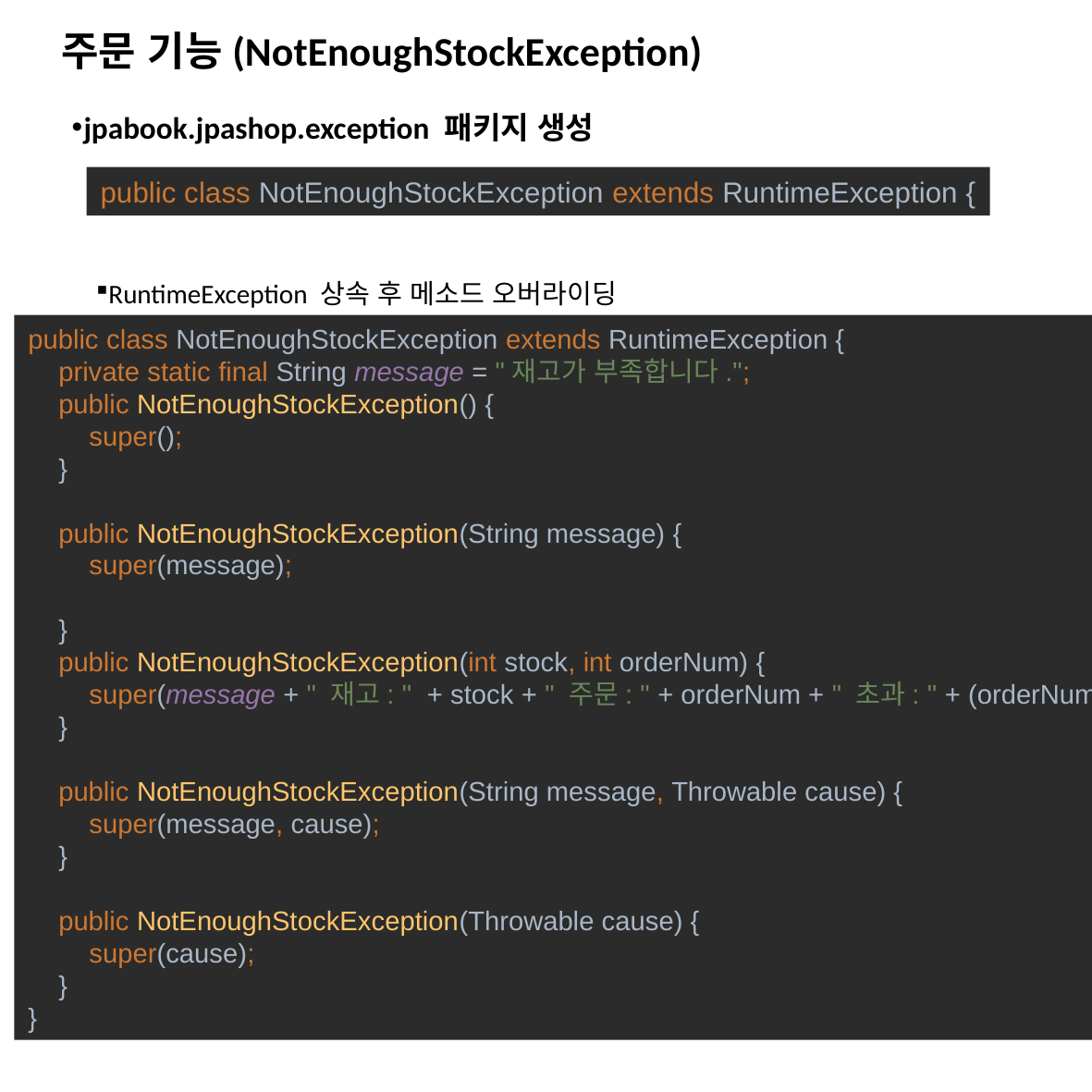

# 주문 기능(NotEnoughStockException)
jpabook.jpashop.exception 패키지 생성

RuntimeException 상속 후 메소드 오버라이딩

public class NotEnoughStockException extends RuntimeException {
public class NotEnoughStockException extends RuntimeException {
    private static final String message = "재고가 부족합니다.";
    public NotEnoughStockException() {
        super();
    }
    public NotEnoughStockException(String message) {
        super(message);
    }
    public NotEnoughStockException(int stock, int orderNum) {
        super(message + " 재고: "  + stock + " 주문: " + orderNum + " 초과: " + (orderNum-stock));
    }
    public NotEnoughStockException(String message, Throwable cause) {
        super(message, cause);
    }
    public NotEnoughStockException(Throwable cause) {
        super(cause);
    }
}